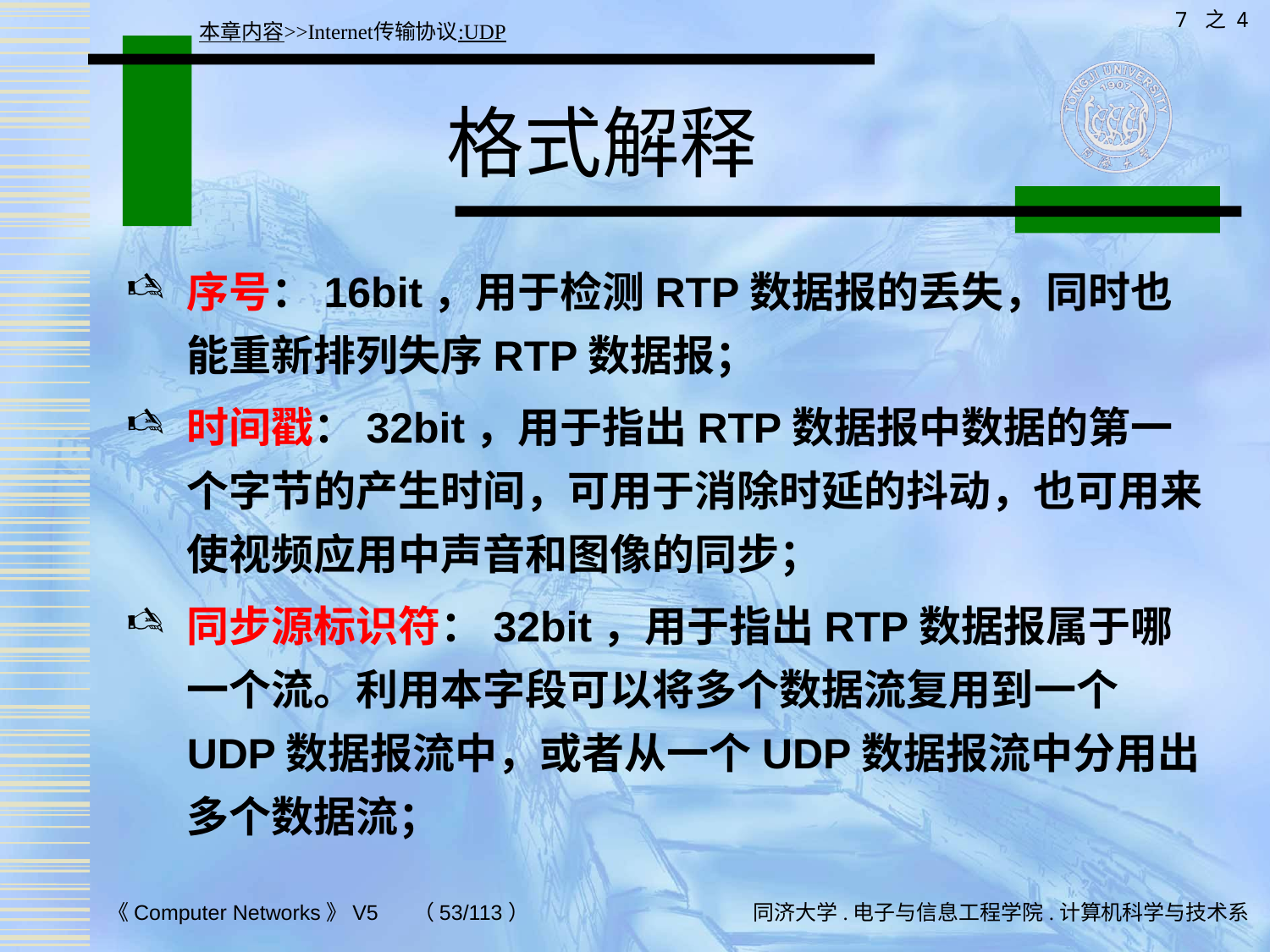

7 之 4
本章内容>>Internet传输协议:UDP
# 格式解释
序号：16bit，用于检测RTP数据报的丢失，同时也能重新排列失序RTP数据报；
时间戳：32bit，用于指出RTP数据报中数据的第一个字节的产生时间，可用于消除时延的抖动，也可用来使视频应用中声音和图像的同步；
同步源标识符：32bit，用于指出RTP数据报属于哪一个流。利用本字段可以将多个数据流复用到一个UDP数据报流中，或者从一个UDP数据报流中分用出多个数据流；